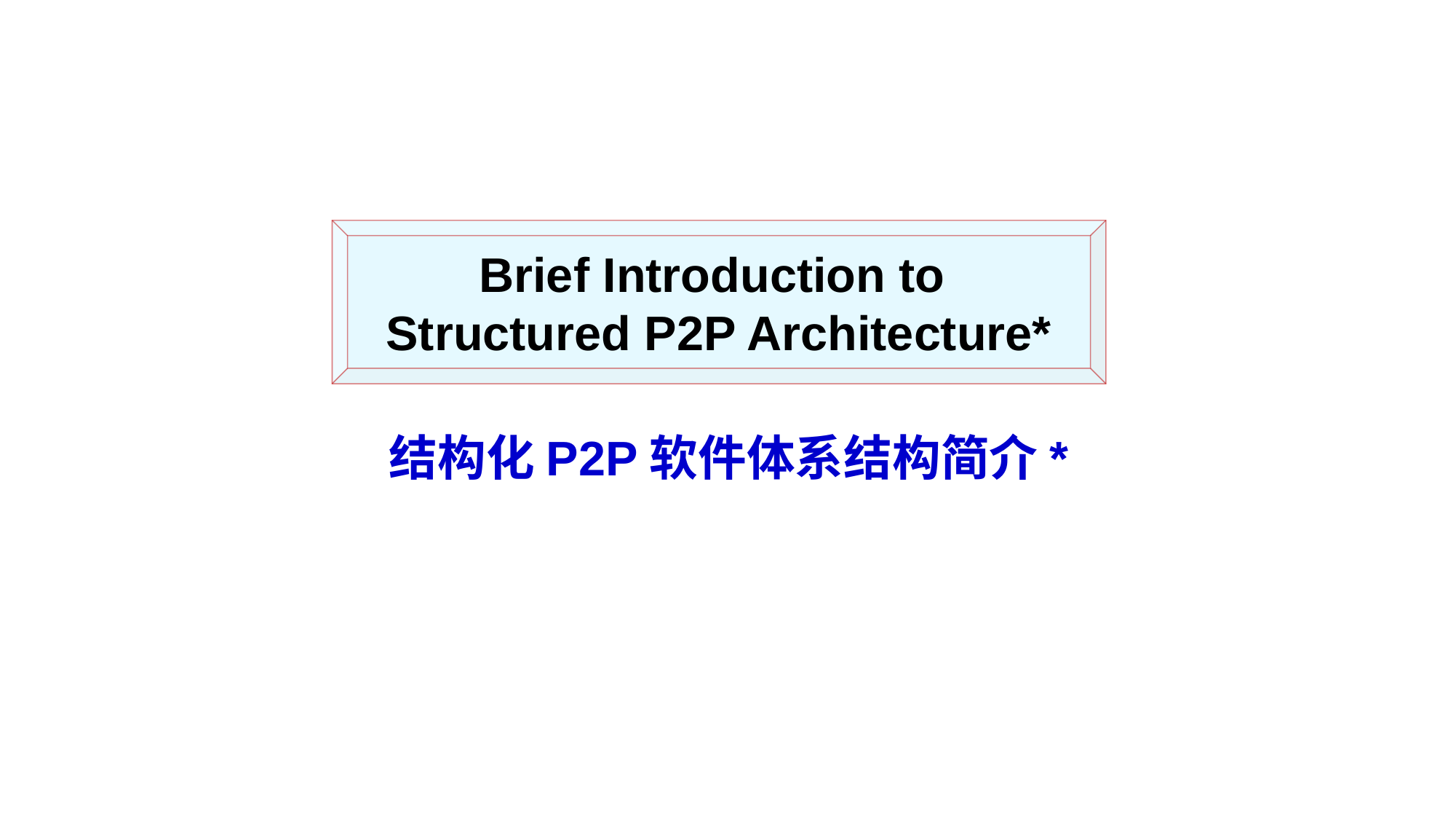

Brief Introduction to
Structured P2P Architecture*
结构化P2P软件体系结构简介*